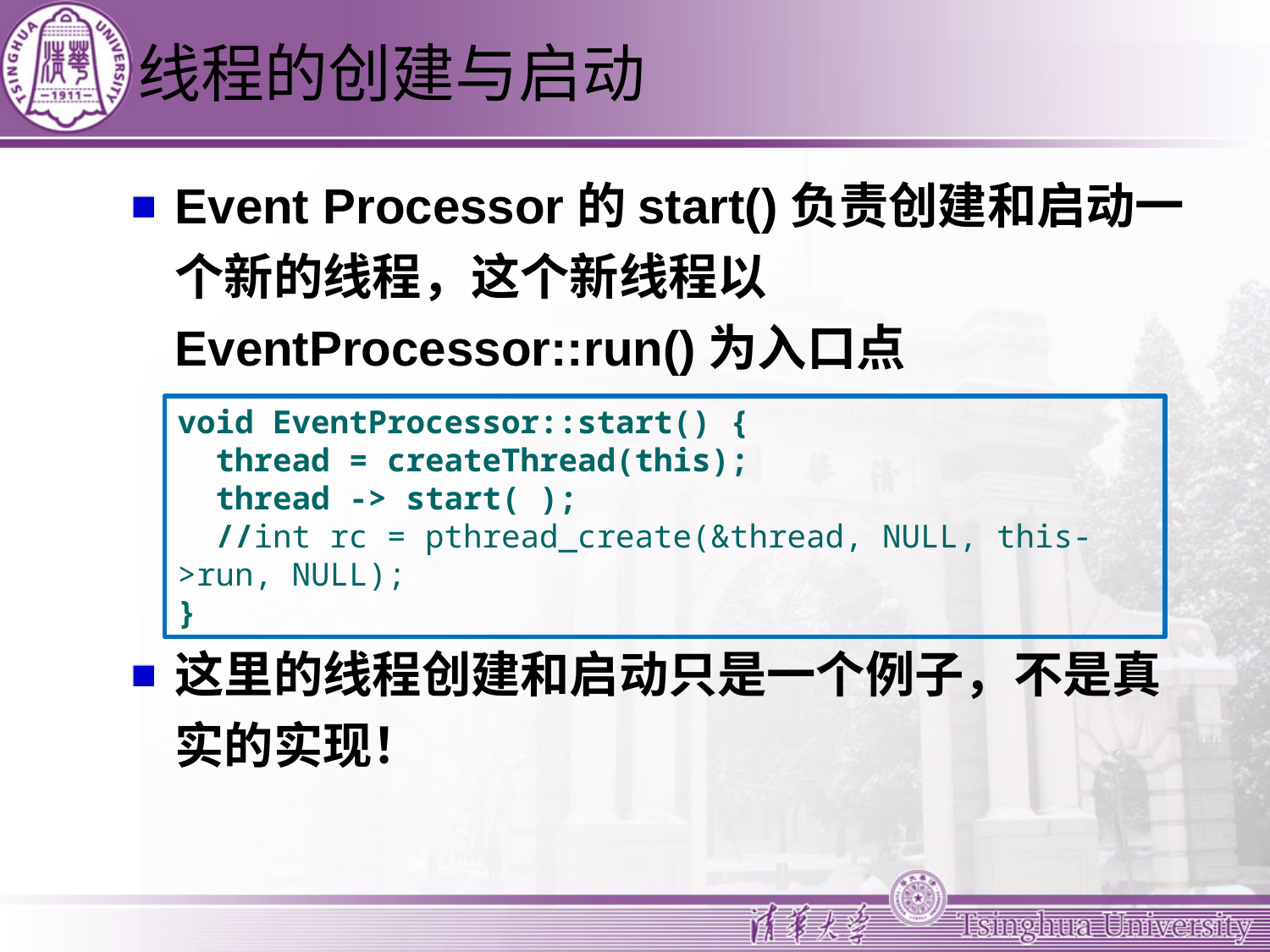

# 线程的创建与启动
Event Processor的start()负责创建和启动一个新的线程，这个新线程以EventProcessor::run()为入口点

这里的线程创建和启动只是一个例子，不是真实的实现！

void EventProcessor::start() {
  thread = createThread(this);
  thread -> start( );
  //int rc = pthread_create(&thread, NULL, this->run, NULL);
}